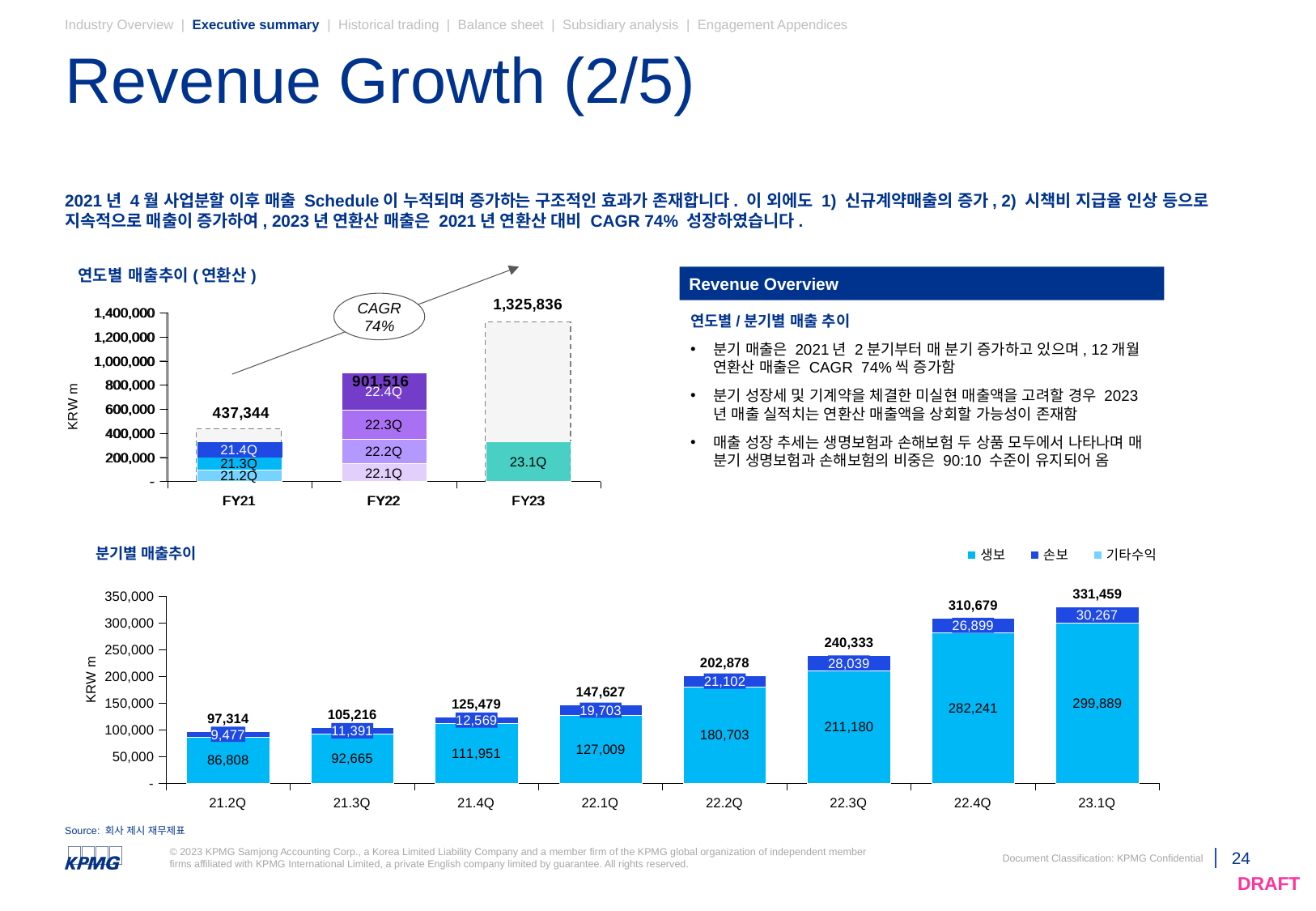

Industry Overview  |  Executive summary  |  Historical trading  |  Balance sheet  |  Subsidiary analysis  |  Engagement Appendices
# Revenue Growth (2/5)
2021년 4월 사업분할 이후 매출 Schedule이 누적되며 증가하는 구조적인 효과가 존재합니다. 이 외에도 1) 신규계약매출의 증가, 2) 시책비 지급율 인상 등으로 지속적으로 매출이 증가하여, 2023년 연환산 매출은 2021년 연환산 대비 CAGR 74% 성장하였습니다.

### Chart: 연도별 매출추이(연환산)

| Category | 21.2Q | 21.3Q | 21.4Q | 22.1Q | 22.2Q | 22.3Q | 22.4Q | 23.1Q | 합계 |
|---|---|---|---|---|---|---|---|---|---|
| FY21 | 97313546403.55913 | 105215714494.06795 | 125479098375.773 | 0.0 | 0.0 | 0.0 | 0.0 | 0.0 | 328008359273.4001 |
| FY22 | 0.0 | 0.0 | 0.0 | 147626587851.8 | 202878250862.0 | 240332944919.26666 | 310678526005.4667 | 0.0 | 901516309638.5333 |
| FY23 | 0.0 | 0.0 | 0.0 | 0.0 | 0.0 | 0.0 | 0.0 | 331458993644.70105 | 331458993644.70105 |
Revenue Overview

### Chart

| Category | 연환산 |
|---|---|
| FY21 | 437344479031.2001 |
| FY22 | 901516309638.5333 |
| FY23 | 1325835974578.8042 |
CAGR
74%
연도별/분기별 매출 추이
분기 매출은 2021년 2분기부터 매 분기 증가하고 있으며, 12개월 연환산 매출은 CAGR  74%씩 증가함
분기 성장세 및 기계약을 체결한 미실현 매출액을 고려할 경우 2023년 매출 실적치는 연환산 매출액을 상회할 가능성이 존재함
매출 성장 추세는 생명보험과 손해보험 두 상품 모두에서 나타나며 매 분기 생명보험과 손해보험의 비중은 90:10 수준이 유지되어 옴

### Chart: 분기별 매출추이

| Category | 생보 | 손보 | 기타수익 | 매출 |
|---|---|---|---|---|
| 21.2Q | 86808249062.2258 | 9477218241.333332 | 1028079100.0 | 97313546403.55913 |
| 21.3Q | 92665197152.06795 | 11390844242.0 | 1159673100.0 | 105215714494.06795 |
| 21.4Q | 111951455277.70633 | 12568915898.066668 | 958727200.0 | 125479098375.773 |
| 22.1Q | 127009273686.0 | 19703386393.8 | 913927772.0 | 147626587851.8 |
| 22.2Q | 180703150697.0 | 21102171233.0 | 1072928932.0 | 202878250862.0 |
| 22.3Q | 211180138192.0 | 28038719325.266666 | 1114087402.0 | 240332944919.26666 |
| 22.4Q | 282240785439.0 | 26898666755.466667 | 1539073811.0 | 310678526005.4667 |
| 23.1Q | 299889371458.901 | 30266912904.800003 | 1302709281.0 | 331458993644.70105 |
Source: 회사 제시 재무제표